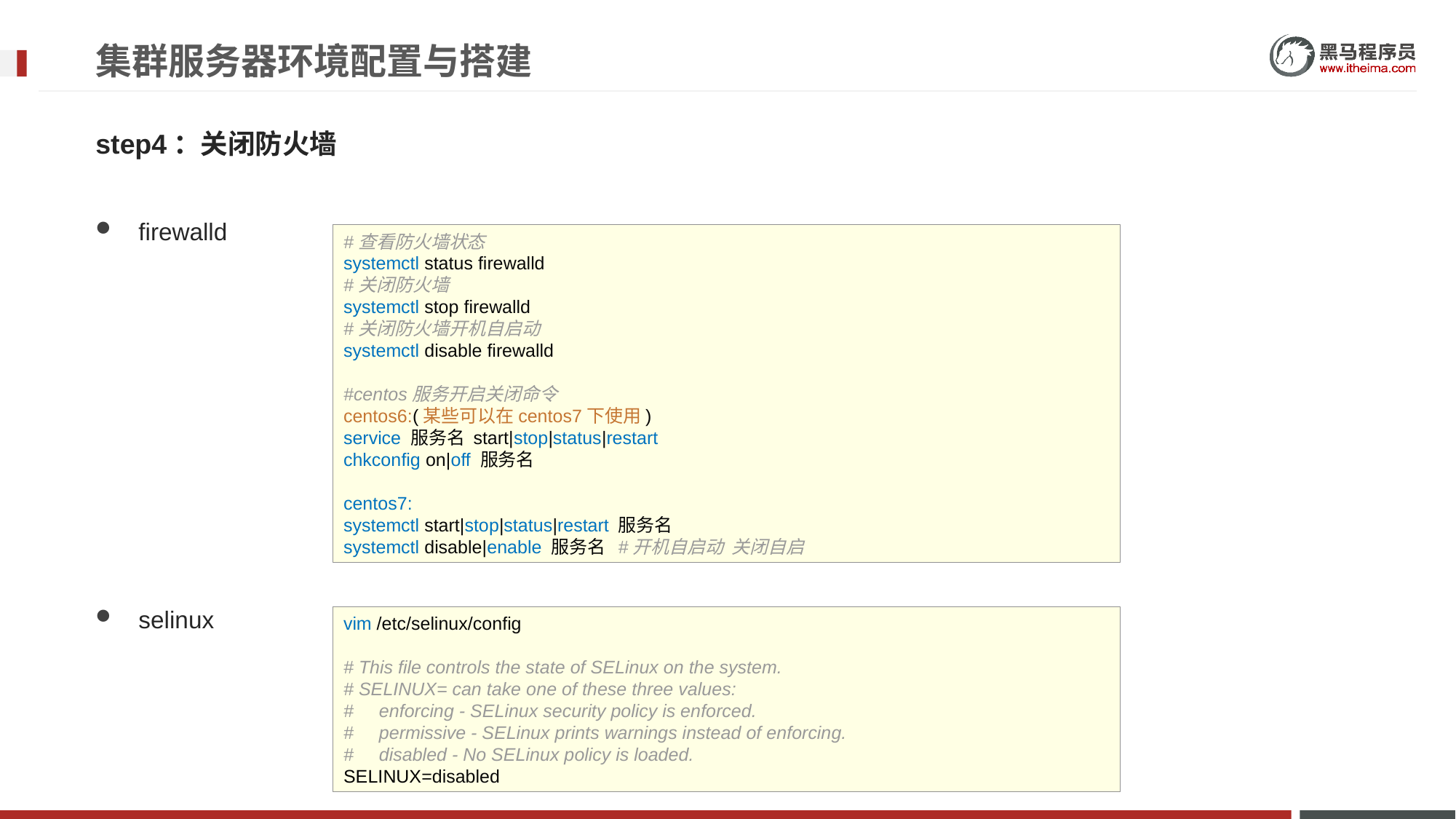

# 集群服务器环境配置与搭建
step4：关闭防火墙
firewalld

selinux

#查看防火墙状态
systemctl status firewalld
#关闭防火墙
systemctl stop firewalld
#关闭防火墙开机自启动
systemctl disable firewalld
#centos服务开启关闭命令
centos6:(某些可以在centos7下使用)
service 服务名 start|stop|status|restart
chkconfig on|off 服务名
centos7:
systemctl start|stop|status|restart 服务名
systemctl disable|enable 服务名  #开机自启动  关闭自启
vim /etc/selinux/config
# This file controls the state of SELinux on the system.
# SELINUX= can take one of these three values:
#     enforcing - SELinux security policy is enforced.
#     permissive - SELinux prints warnings instead of enforcing.
#     disabled - No SELinux policy is loaded.
SELINUX=disabled